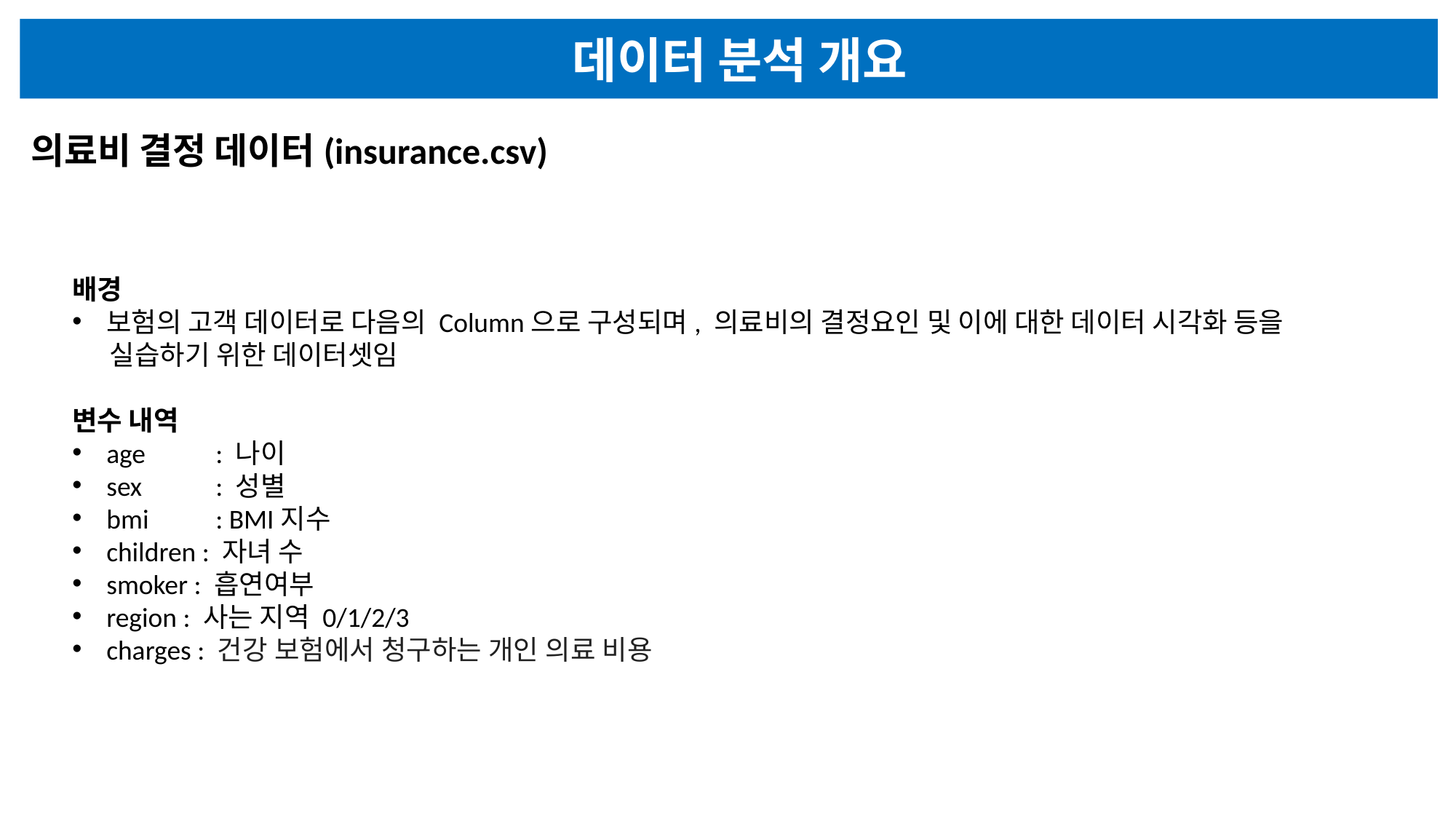

데이터 분석 개요
의료비 결정 데이터(insurance.csv)
배경
보험의 고객 데이터로 다음의 Column으로 구성되며, 의료비의 결정요인 및 이에 대한 데이터 시각화 등을
     실습하기 위한 데이터셋임

변수 내역
age	: 나이
sex	: 성별
bmi	: BMI지수
children : 자녀 수
smoker : 흡연여부
region : 사는 지역 0/1/2/3
charges : 건강 보험에서 청구하는 개인 의료 비용